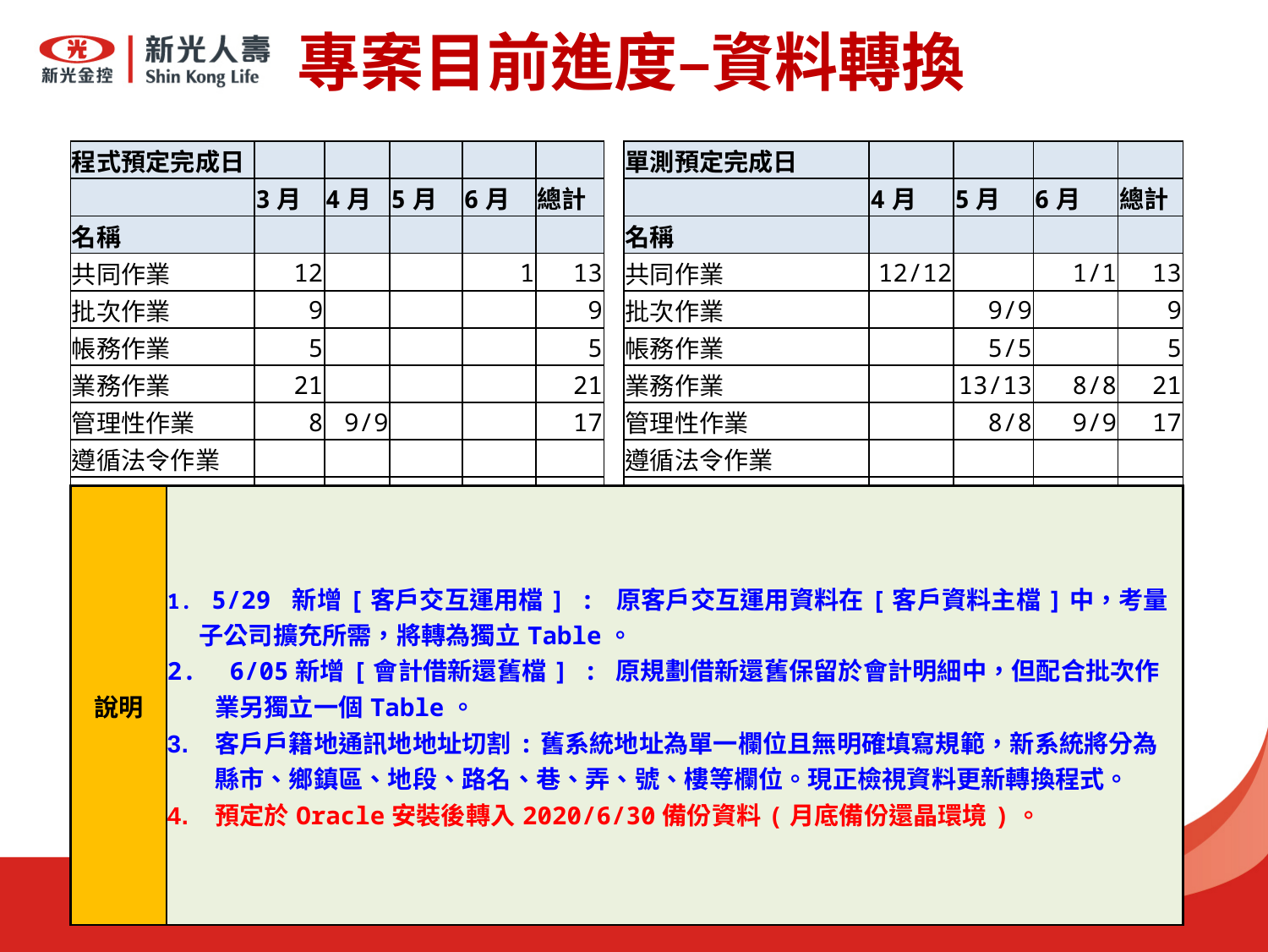

專案目前進度–資料轉換
| 單測預定完成日 |  |  |  |  |
| --- | --- | --- | --- | --- |
|  | 4月 | 5月 | 6月 | 總計 |
| 名稱 |  |  |  |  |
| 共同作業 | 12/12 |  | 1/1 | 13 |
| 批次作業 |  | 9/9 |  | 9 |
| 帳務作業 |  | 5/5 |  | 5 |
| 業務作業 |  | 13/13 | 8/8 | 21 |
| 管理性作業 |  | 8/8 | 9/9 | 17 |
| 遵循法令作業 |  |  |  |  |
| 顧客管理作業 | 4/4 |  | 1/1 | 5 |
| 總計 | 16/16 | 35/35 | 19/19 | 70 |
| 程式預定完成日 |  |  |  |  |  |
| --- | --- | --- | --- | --- | --- |
|  | 3月 | 4月 | 5月 | 6月 | 總計 |
| 名稱 |  |  |  |  |  |
| 共同作業 | 12 |  |  | 1 | 13 |
| 批次作業 | 9 |  |  |  | 9 |
| 帳務作業 | 5 |  |  |  | 5 |
| 業務作業 | 21 |  |  |  | 21 |
| 管理性作業 | 8 | 9/9 |  |  | 17 |
| 遵循法令作業 |  |  |  |  |  |
| 顧客管理作業 | 4 |  | 1 |  | 5 |
| 總計 | 59/59 | 9/9 | 1/1 | 1/1 | 70 |
| 說明 | 5/29 新增[客戶交互運用檔] : 原客戶交互運用資料在[客戶資料主檔]中，考量子公司擴充所需，將轉為獨立Table。 6/05新增[會計借新還舊檔] : 原規劃借新還舊保留於會計明細中，但配合批次作業另獨立一個Table。 客戶戶籍地通訊地地址切割:舊系統地址為單一欄位且無明確填寫規範，新系統將分為縣市、鄉鎮區、地段、路名、巷、弄、號、樓等欄位。現正檢視資料更新轉換程式。 預定於Oracle安裝後轉入2020/6/30備份資料(月底備份還晶環境)。 |
| --- | --- |